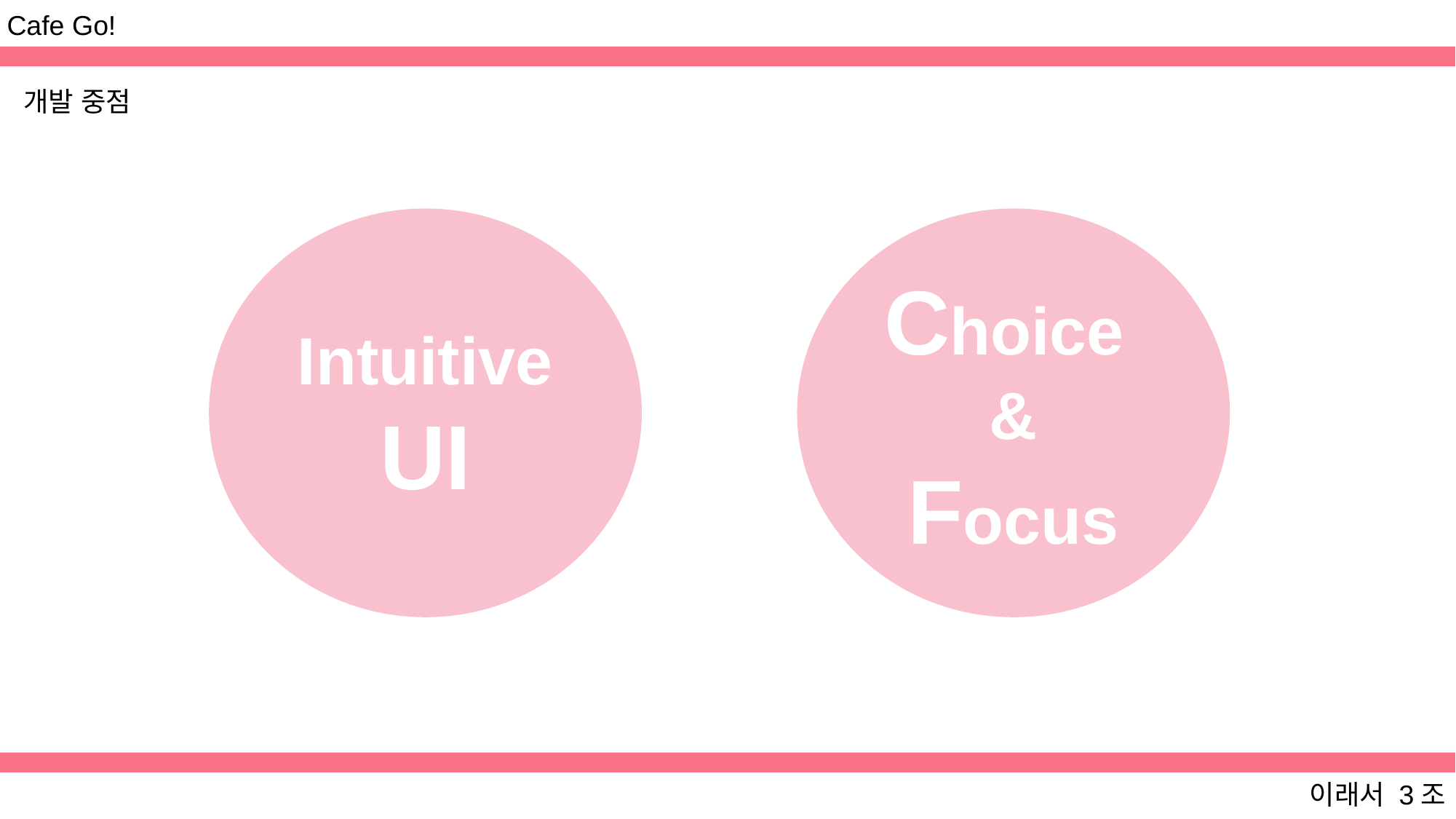

Cafe Go!

개발 중점
Intuitive UI
Choice
&
Focus

이래서 3조